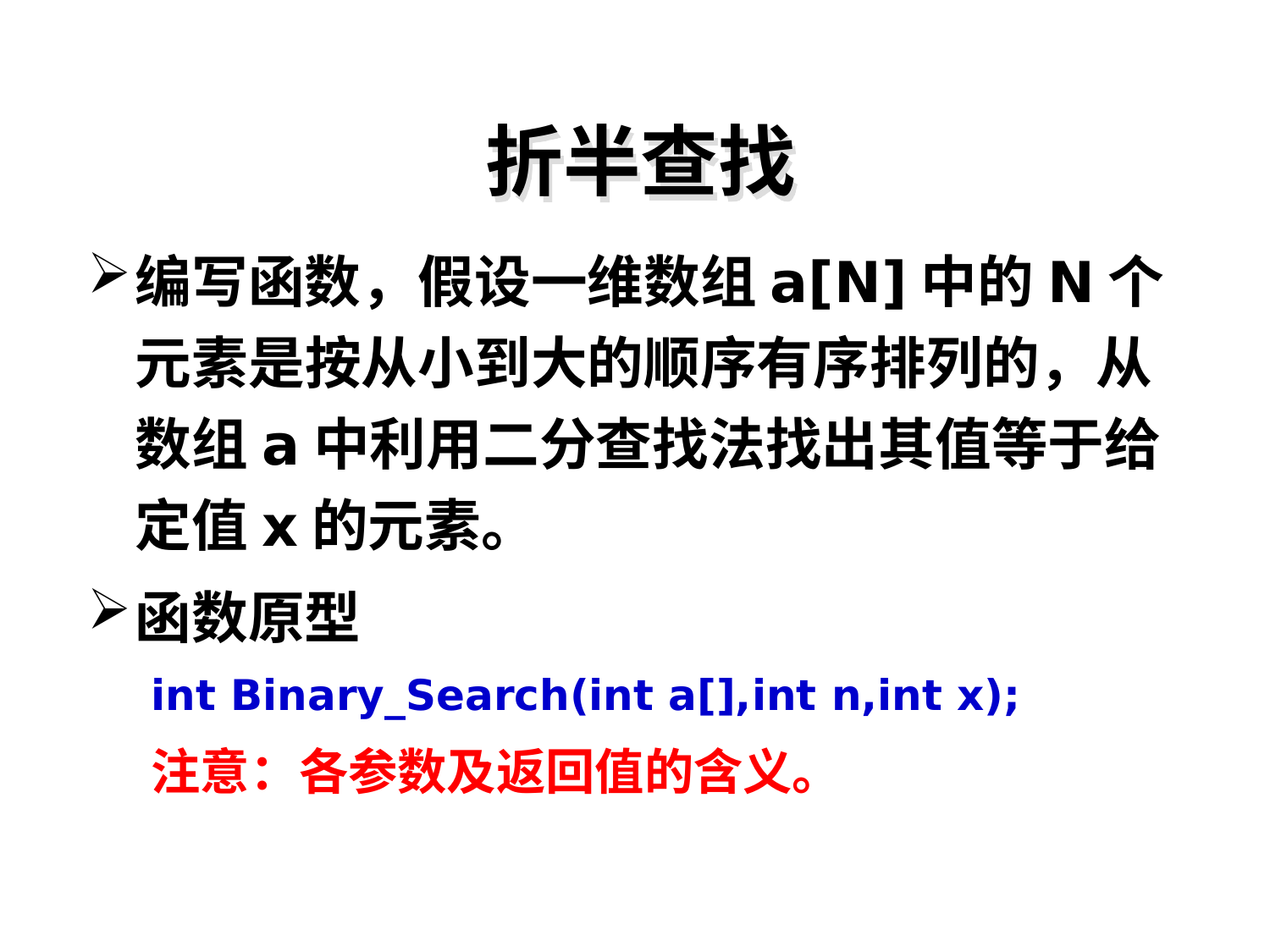

# 折半查找
编写函数，假设一维数组a[N]中的N个元素是按从小到大的顺序有序排列的，从数组a中利用二分查找法找出其值等于给定值x的元素。
函数原型
int Binary_Search(int a[],int n,int x);
注意：各参数及返回值的含义。